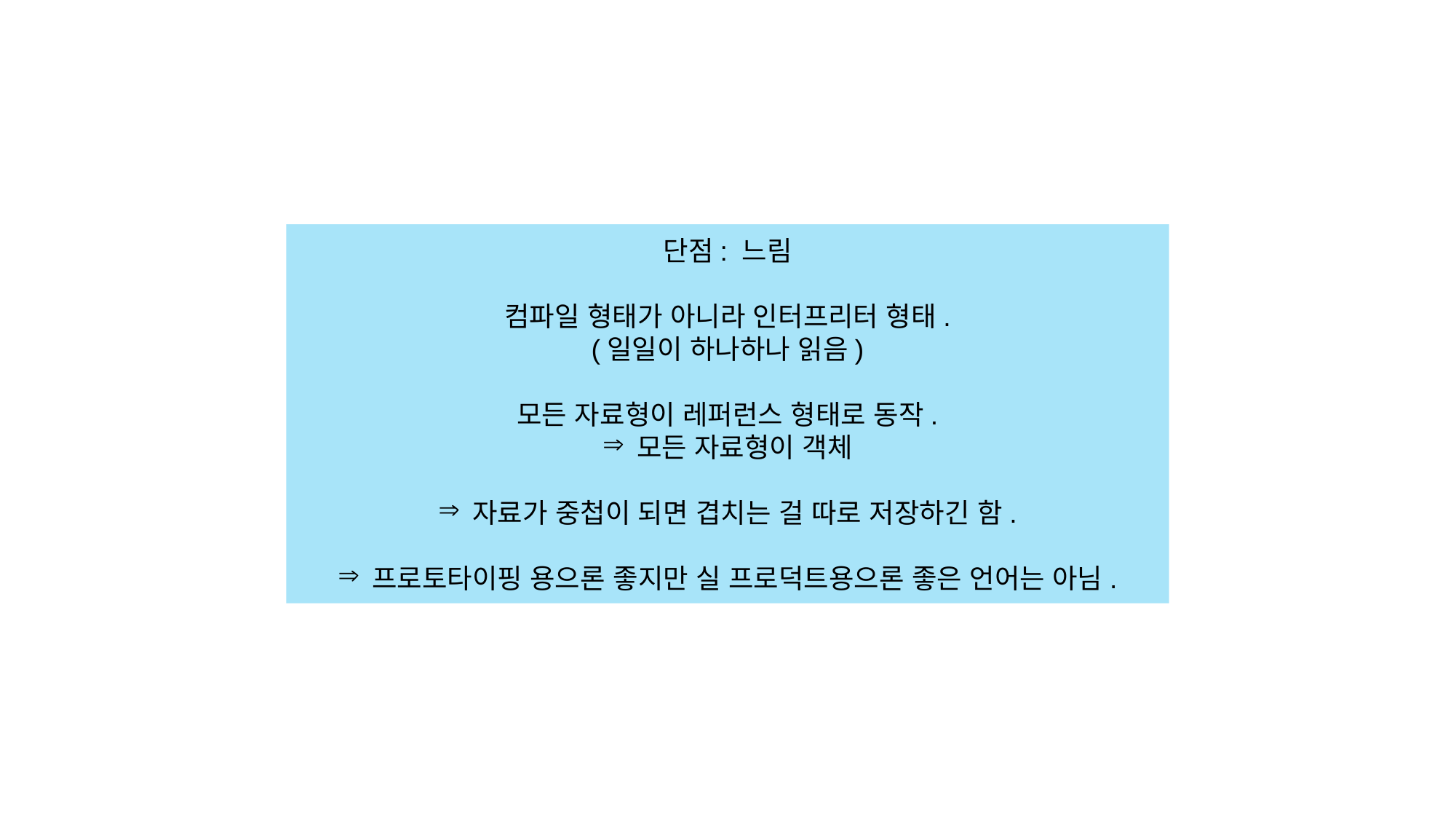

단점: 느림

컴파일 형태가 아니라 인터프리터 형태.
(일일이 하나하나 읽음)

모든 자료형이 레퍼런스 형태로 동작.
모든 자료형이 객체

자료가 중첩이 되면 겹치는 걸 따로 저장하긴 함.

프로토타이핑 용으론 좋지만 실 프로덕트용으론 좋은 언어는 아님.